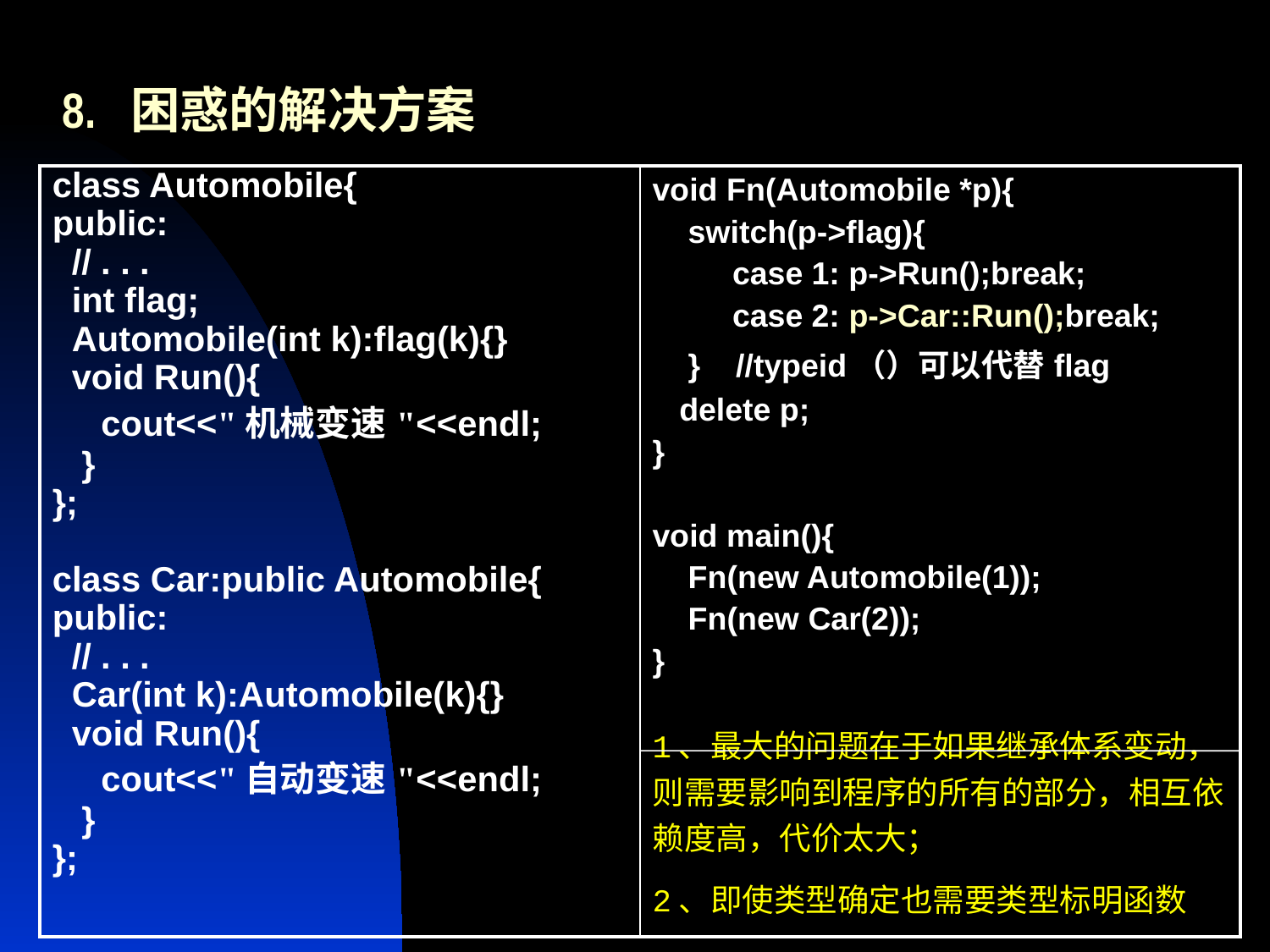

# 8.  困惑的解决方案
| class Automobile{ public: // . . . int flag; Automobile(int k):flag(k){} void Run(){ cout<<"机械变速"<<endl; } }; class Car:public Automobile{ public: // . . . Car(int k):Automobile(k){} void Run(){ cout<<"自动变速"<<endl; } }; | void Fn(Automobile \*p){ switch(p->flag){ case 1: p->Run();break; case 2: p->Car::Run();break; } //typeid（）可以代替flag delete p; } void main(){ Fn(new Automobile(1)); Fn(new Car(2)); } 1、最大的问题在于如果继承体系变动，则需要影响到程序的所有的部分，相互依赖度高，代价太大； 2、即使类型确定也需要类型标明函数 |
| --- | --- |